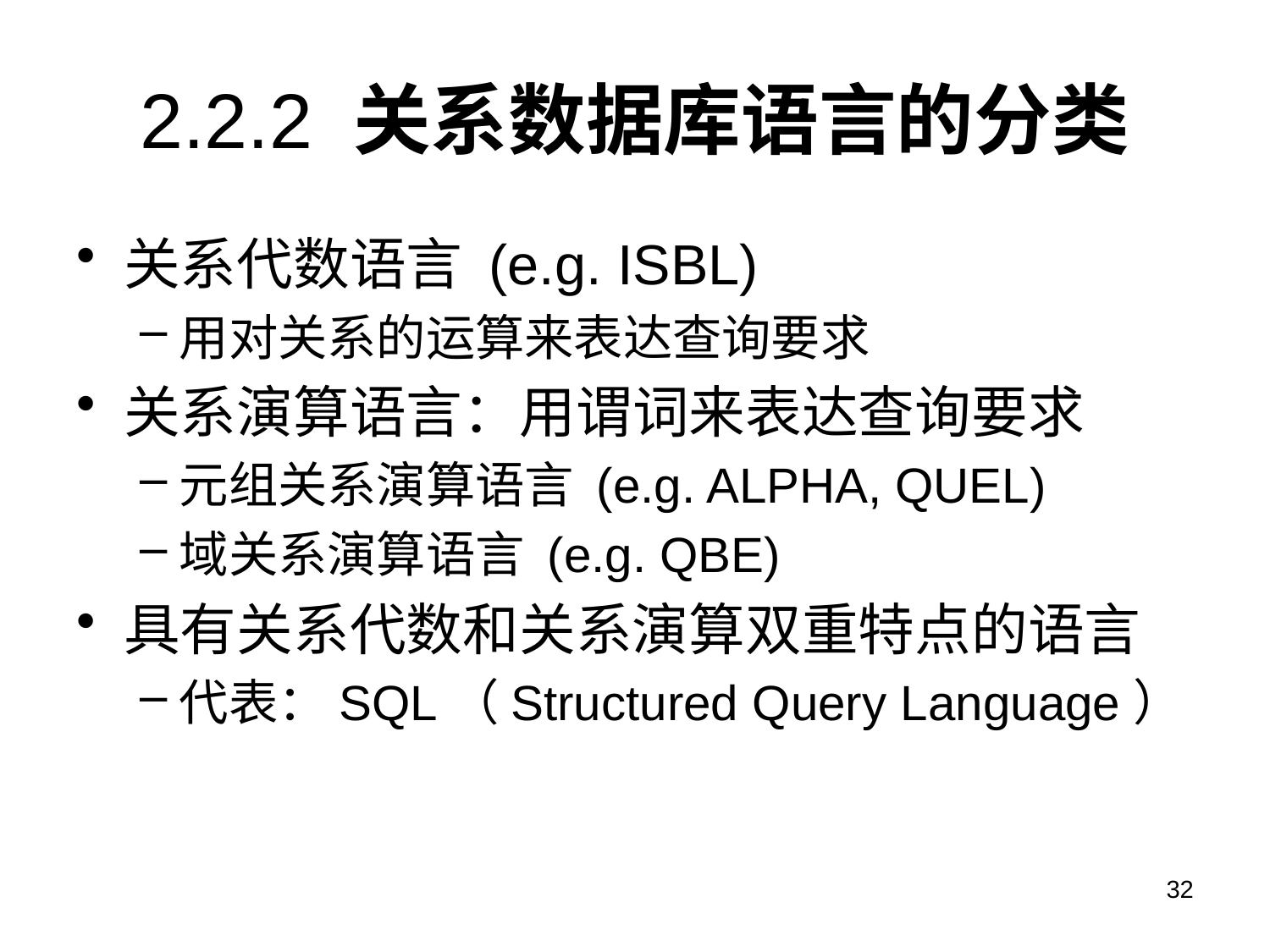

# 2.2.2 关系数据库语言的分类
关系代数语言 (e.g. ISBL)
用对关系的运算来表达查询要求
关系演算语言：用谓词来表达查询要求
元组关系演算语言 (e.g. ALPHA, QUEL)
域关系演算语言 (e.g. QBE)
具有关系代数和关系演算双重特点的语言
代表：SQL（Structured Query Language）
32